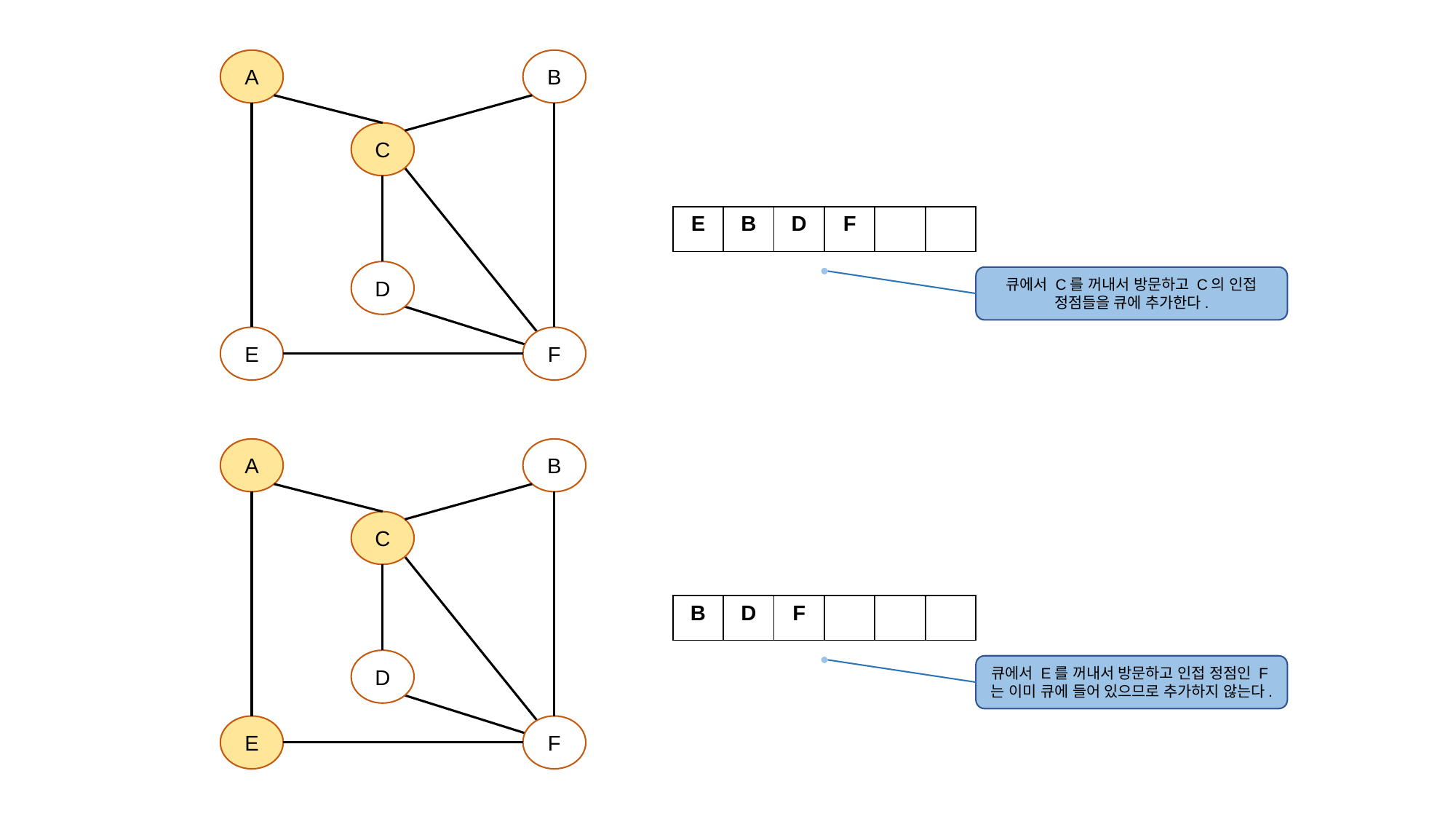

A
B
C
| E | B | D | F |  |  |
| --- | --- | --- | --- | --- | --- |
D
큐에서 C를 꺼내서 방문하고 C의 인접 정점들을 큐에 추가한다.

E
F
A
B
C
| B | D | F |  |  |  |
| --- | --- | --- | --- | --- | --- |
D
큐에서 E를 꺼내서 방문하고 인접 정점인 F는 이미 큐에 들어 있으므로 추가하지 않는다.

E
F